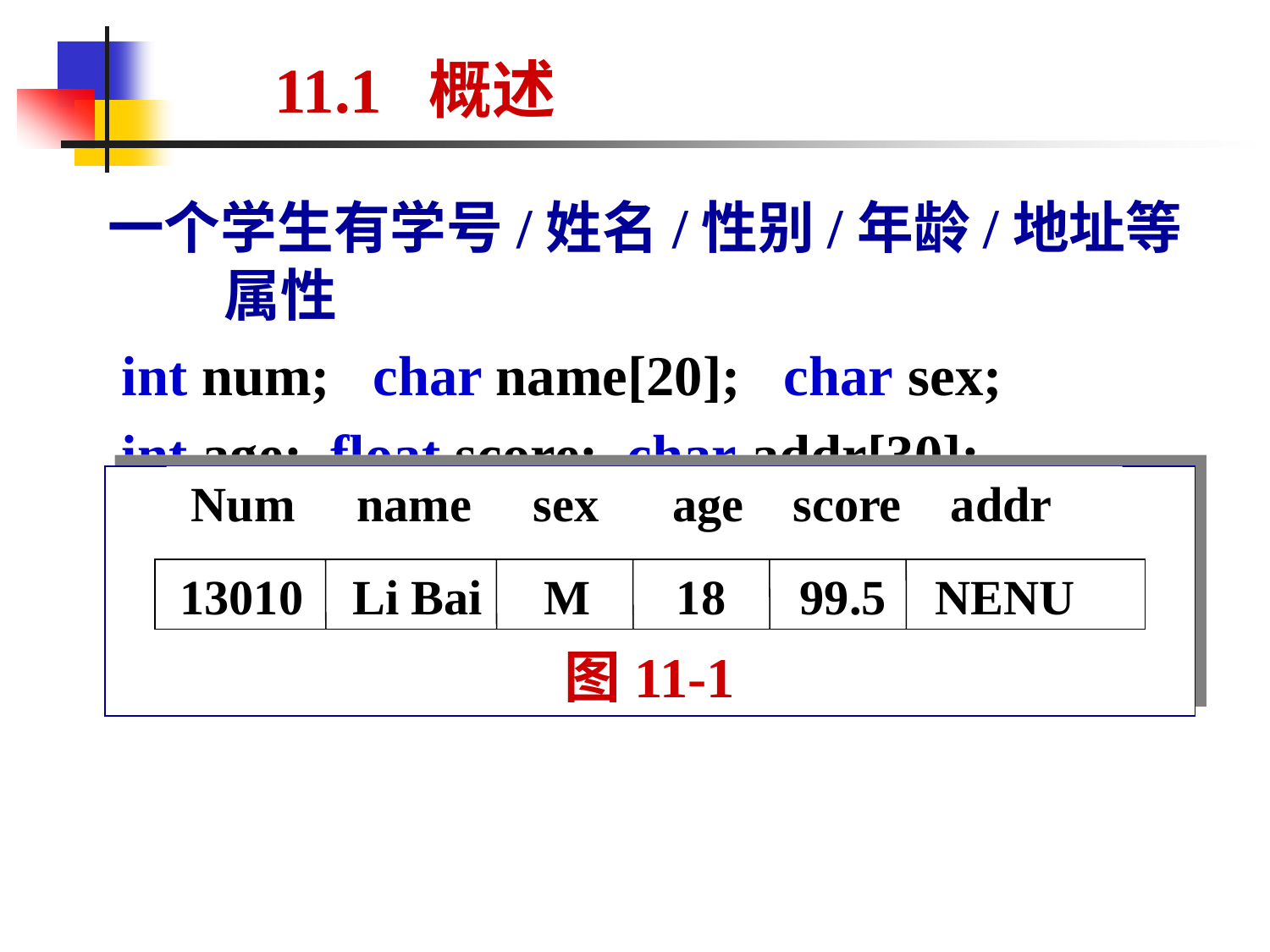

11.1  概述
一个学生有学号/姓名/性别/年龄/地址等属性
 int num;   char name[20];   char sex;
 int age;  float score;  char addr[30];

图11-1
 Num     name     sex      age    score    addr
 13010    Li Bai     M       18      99.5    NENU

      把它们组织成一个组合项，在一个组合项中包含若干个类型不同（当然也可以相同）的数据项。